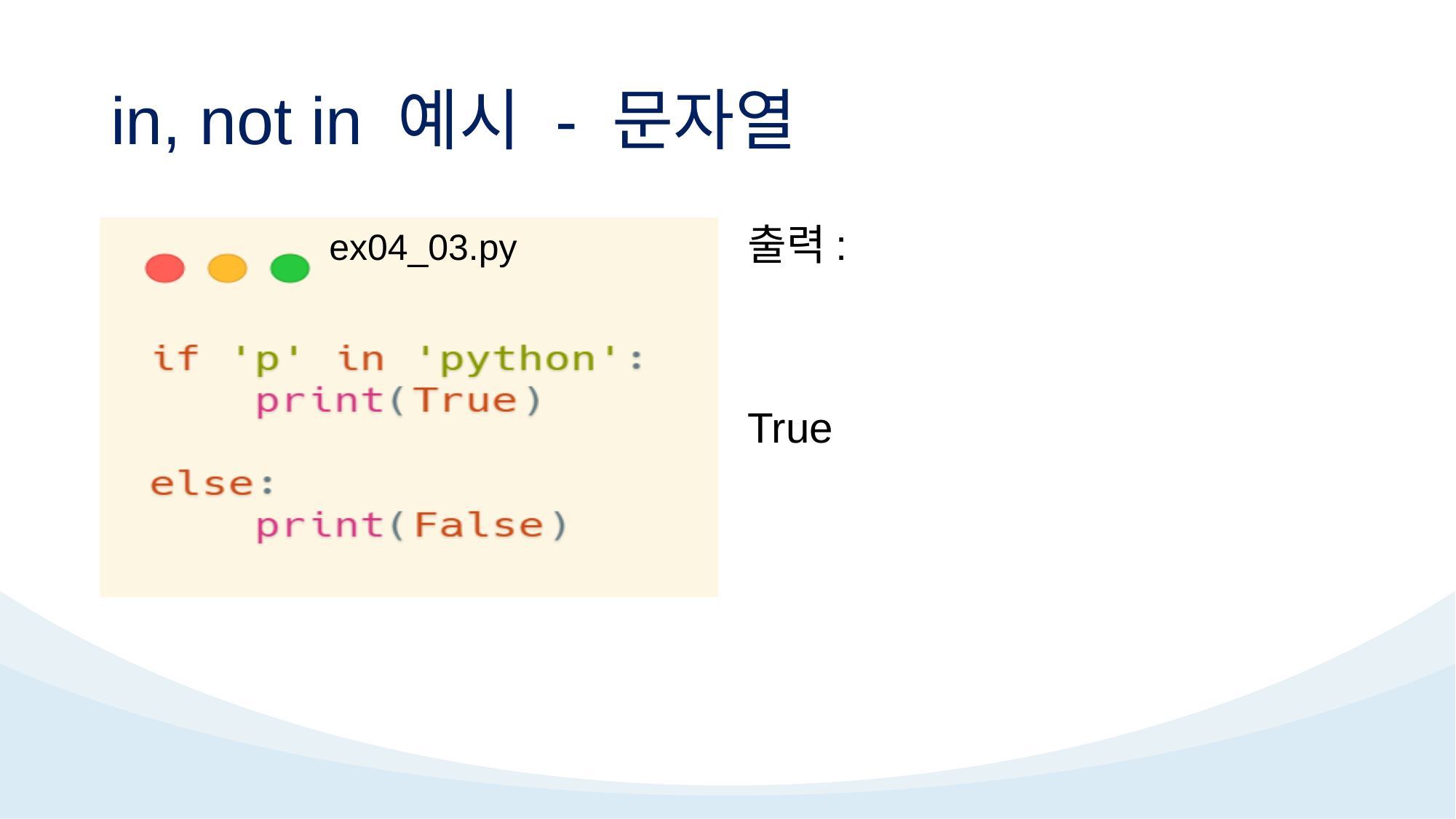

# in, not in 예시 - 문자열
		ex04_03.py
출력:

True